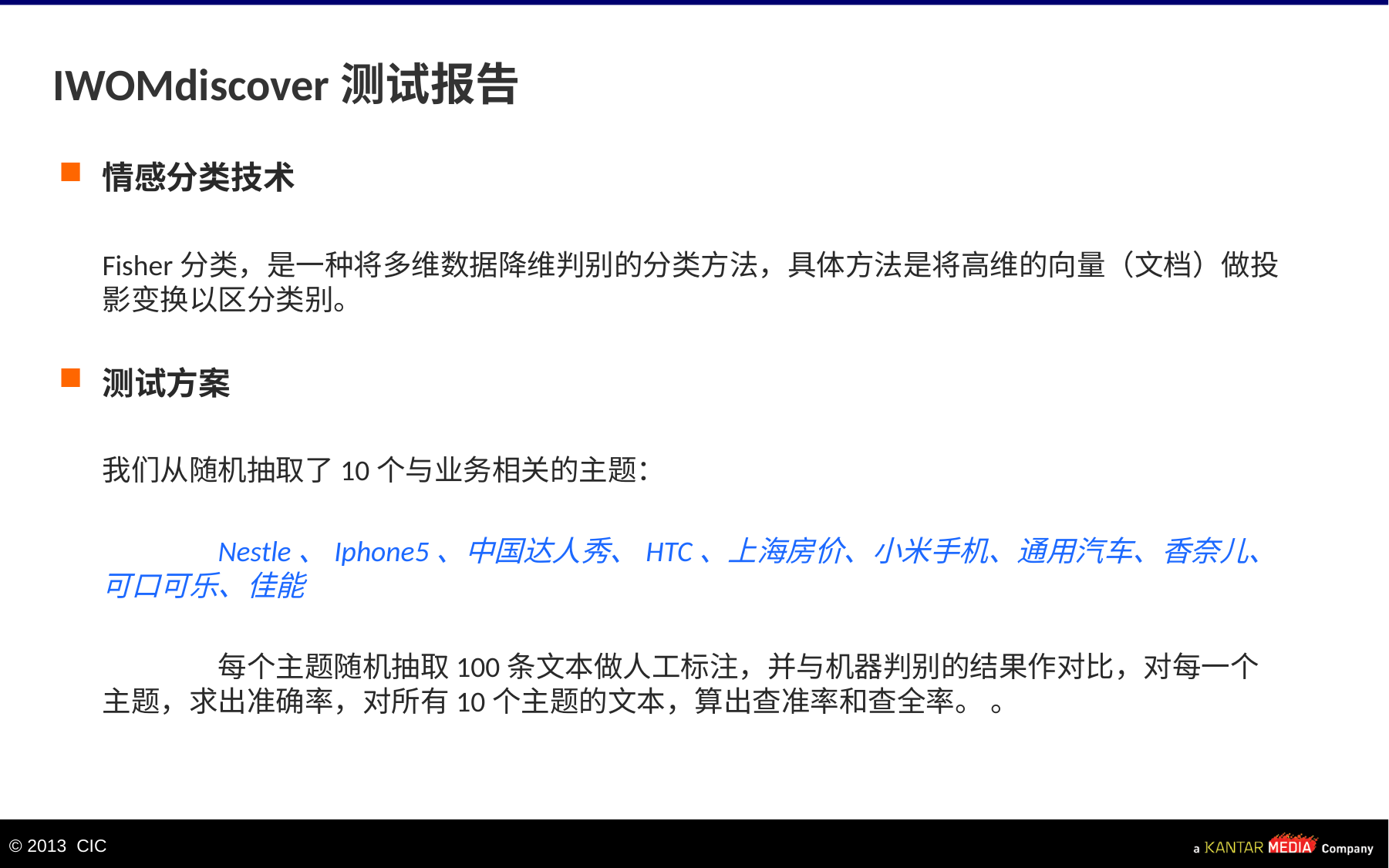

# IWOMdiscover测试报告
情感分类技术

	Fisher分类，是一种将多维数据降维判别的分类方法，具体方法是将高维的向量（文档）做投影变换以区分类别。

测试方案

	我们从随机抽取了10个与业务相关的主题：

		Nestle、Iphone5、中国达人秀、HTC、上海房价、小米手机、通用汽车、香奈儿、可口可乐、佳能

		每个主题随机抽取100条文本做人工标注，并与机器判别的结果作对比，对每一个主题，求出准确率，对所有10个主题的文本，算出查准率和查全率。 。